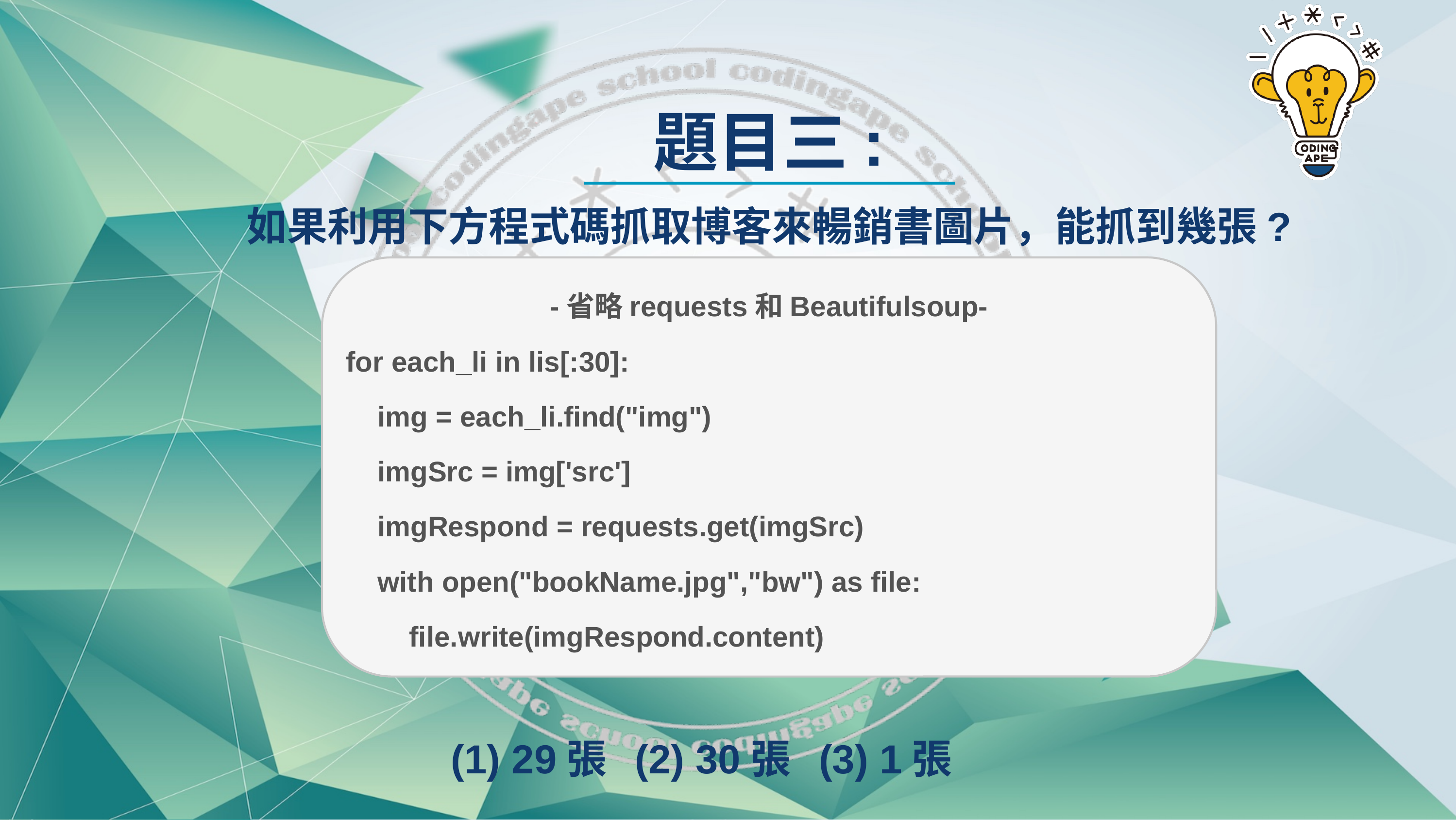

題目三:
如果利用下方程式碼抓取博客來暢銷書圖片，能抓到幾張?
(1) 29張  (2) 30張  (3) 1張
-省略requests和Beautifulsoup-
for each_li in lis[:30]:
    img = each_li.find("img")
    imgSrc = img['src']
    imgRespond = requests.get(imgSrc)
    with open("bookName.jpg","bw") as file:
        file.write(imgRespond.content)